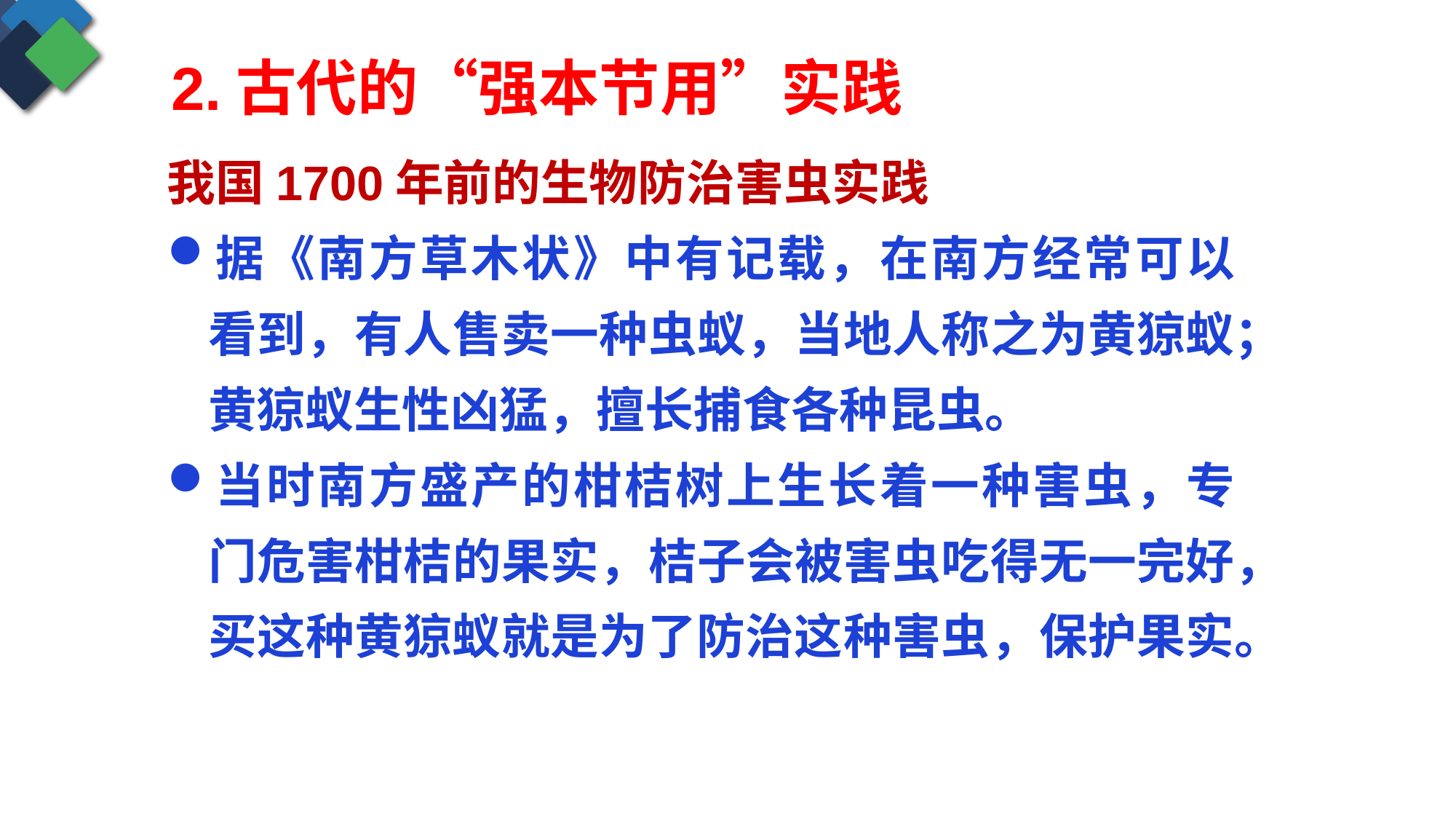

2.古代的“强本节用”实践
我国1700年前的生物防治害虫实践
据《南方草木状》中有记载，在南方经常可以看到，有人售卖一种虫蚁，当地人称之为黄猄蚁；黄猄蚁生性凶猛，擅长捕食各种昆虫。
当时南方盛产的柑桔树上生长着一种害虫，专门危害柑桔的果实，桔子会被害虫吃得无一完好，买这种黄猄蚁就是为了防治这种害虫，保护果实。